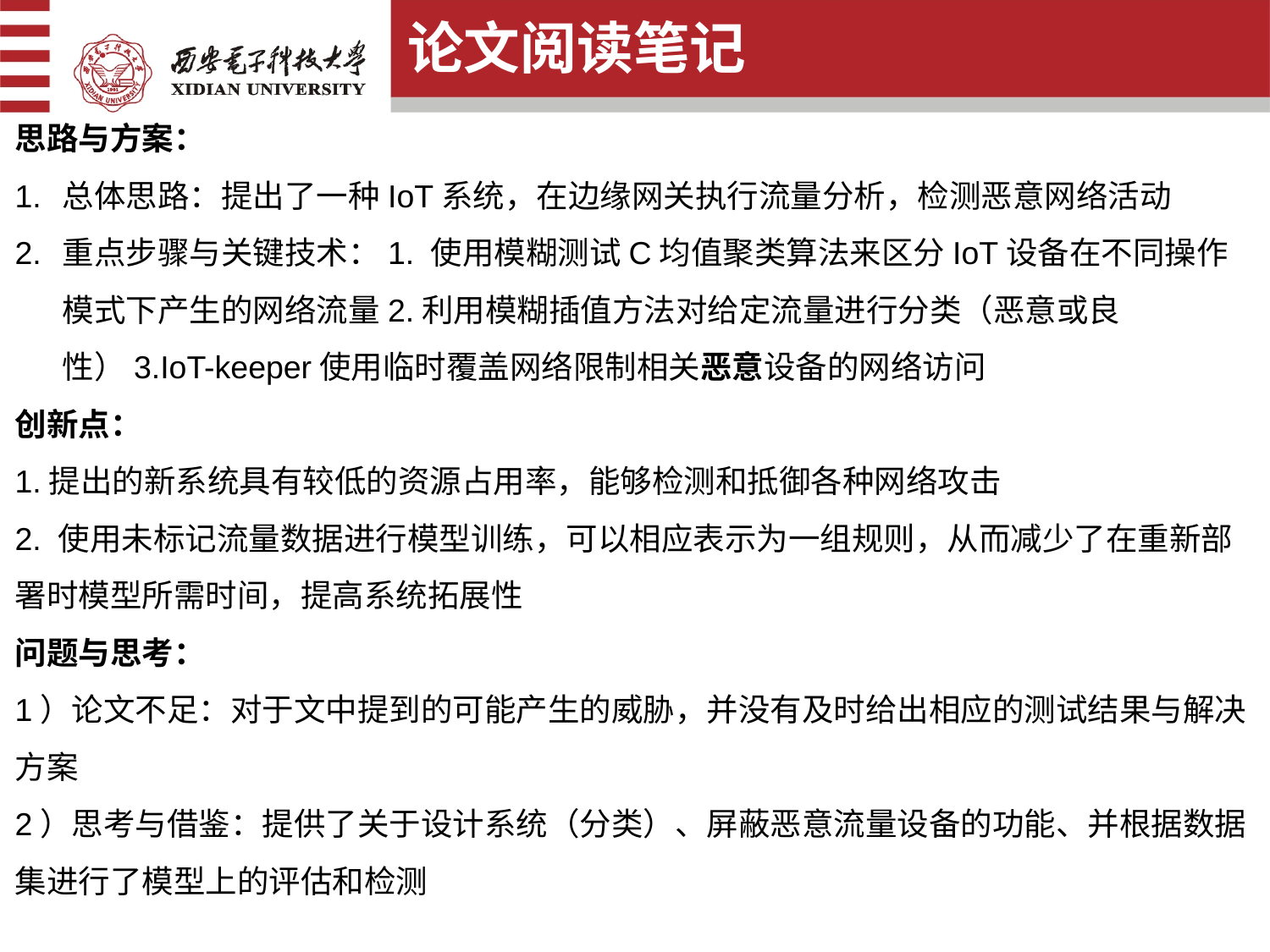

论文阅读笔记
思路与方案：
总体思路：提出了一种IoT系统，在边缘网关执行流量分析，检测恶意网络活动
重点步骤与关键技术：1. 使用模糊测试C均值聚类算法来区分IoT设备在不同操作模式下产生的网络流量2.利用模糊插值方法对给定流量进行分类（恶意或良性）3.IoT-keeper使用临时覆盖网络限制相关恶意设备的网络访问
创新点：
1.提出的新系统具有较低的资源占用率，能够检测和抵御各种网络攻击
2. 使用未标记流量数据进行模型训练，可以相应表示为一组规则，从而减少了在重新部署时模型所需时间，提高系统拓展性
问题与思考：
1）论文不足：对于文中提到的可能产生的威胁，并没有及时给出相应的测试结果与解决方案
2）思考与借鉴：提供了关于设计系统（分类）、屏蔽恶意流量设备的功能、并根据数据集进行了模型上的评估和检测